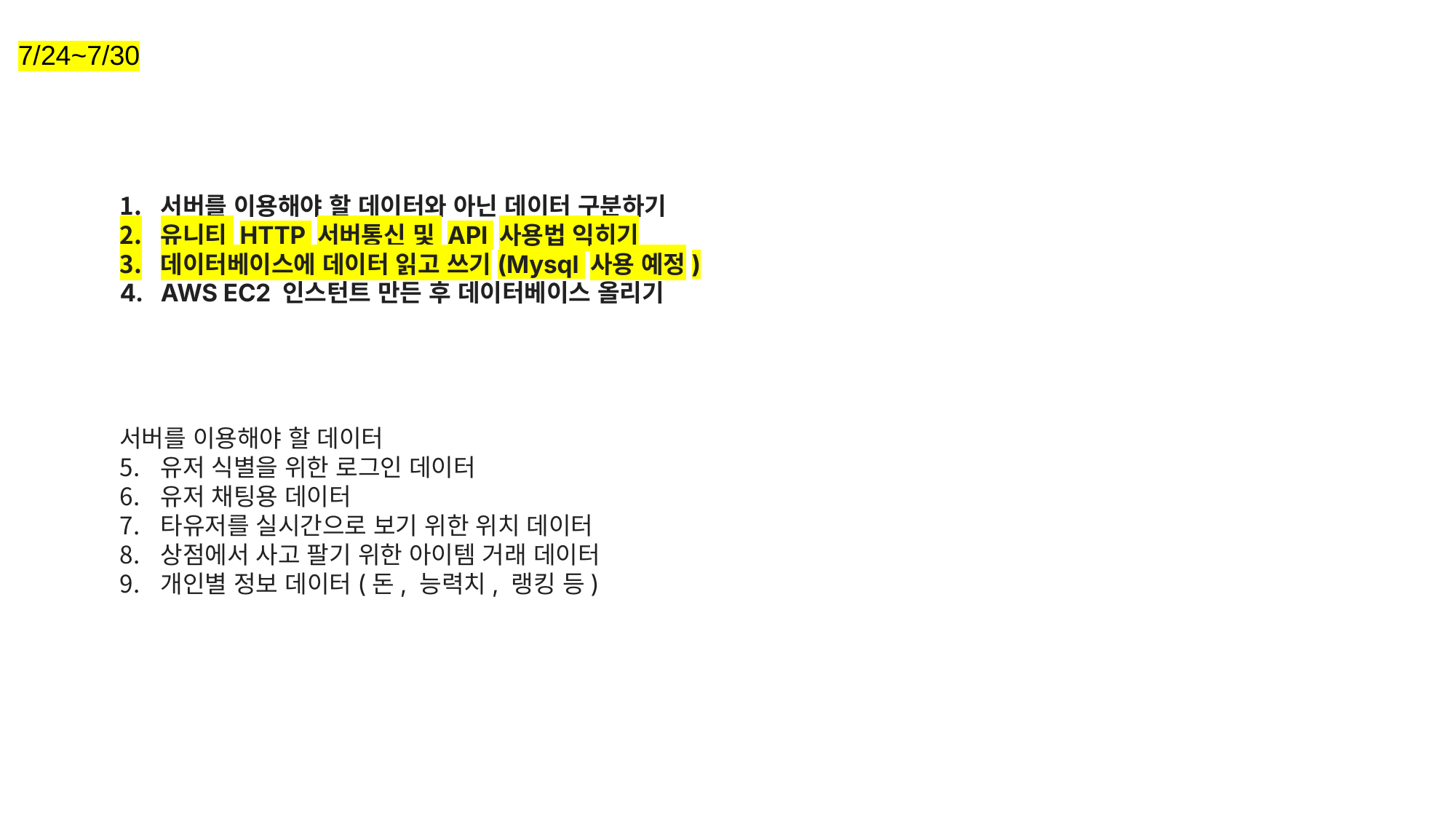

7/24~7/30

서버를 이용해야 할 데이터와 아닌 데이터 구분하기
유니티 HTTP 서버통신 및 API 사용법 익히기
데이터베이스에 데이터 읽고 쓰기(Mysql 사용 예정)
AWS EC2 인스턴트 만든 후 데이터베이스 올리기

서버를 이용해야 할 데이터
유저 식별을 위한 로그인 데이터
유저 채팅용 데이터
타유저를 실시간으로 보기 위한 위치 데이터
상점에서 사고 팔기 위한 아이템 거래 데이터
개인별 정보 데이터(돈, 능력치, 랭킹 등)